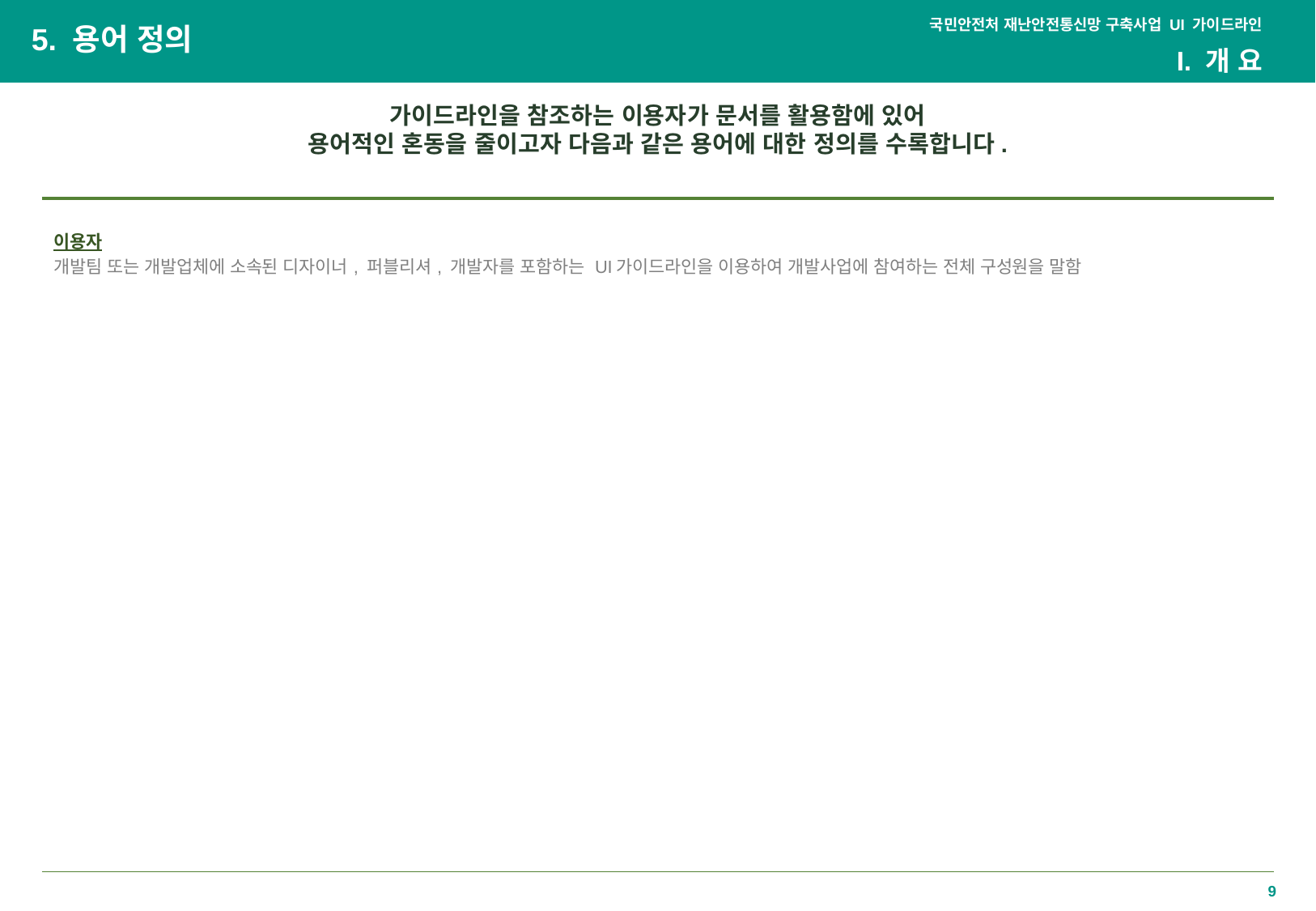

5. 용어 정의
I. 개 요
가이드라인을 참조하는 이용자가 문서를 활용함에 있어
용어적인 혼동을 줄이고자 다음과 같은 용어에 대한 정의를 수록합니다.
| 이용자 개발팀 또는 개발업체에 소속된 디자이너, 퍼블리셔, 개발자를 포함하는 UI가이드라인을 이용하여 개발사업에 참여하는 전체 구성원을 말함 |
| --- |
9